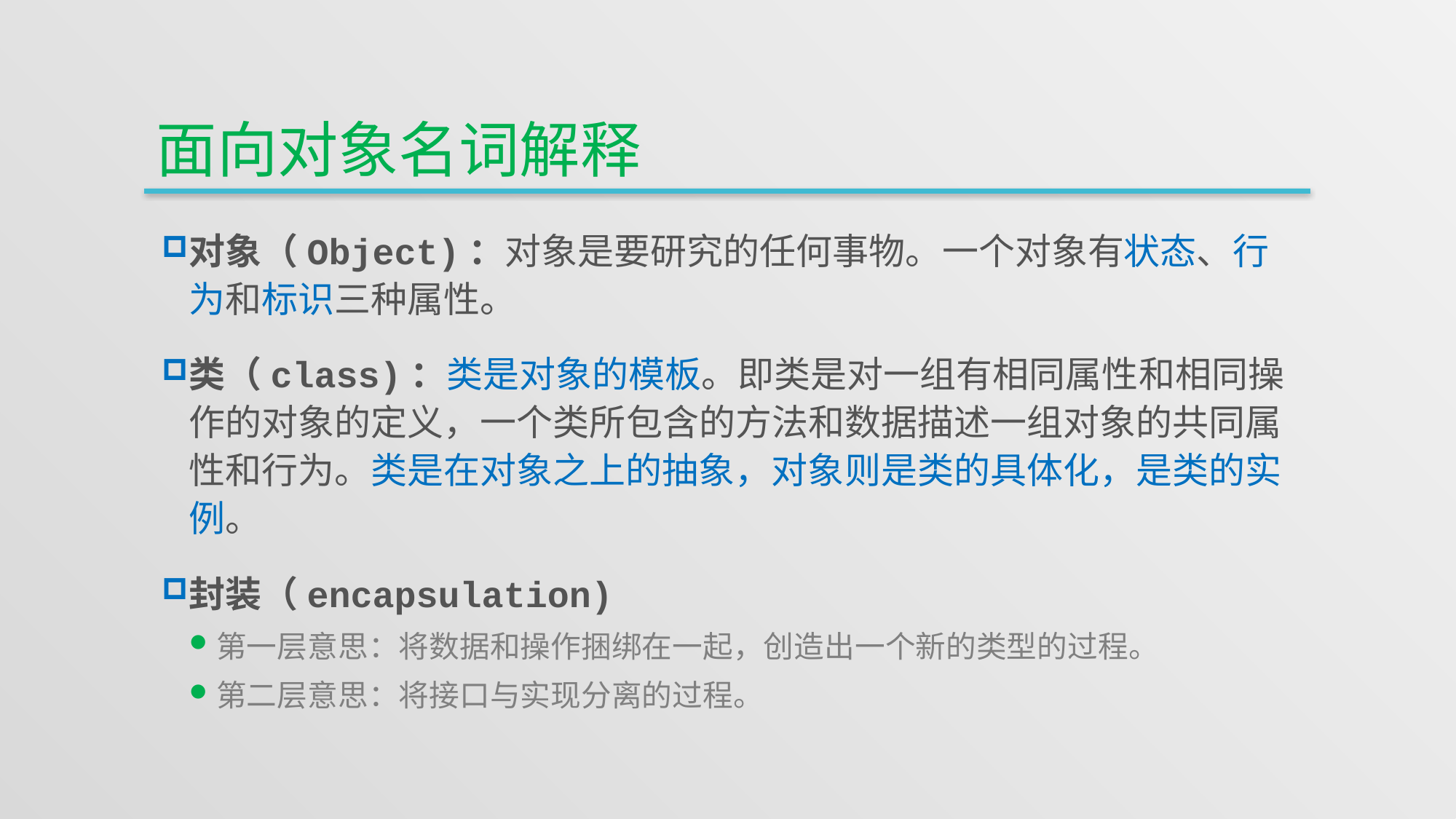

# 面向对象名词解释
对象（Object)：对象是要研究的任何事物。一个对象有状态、行为和标识三种属性。
类（class)：类是对象的模板。即类是对一组有相同属性和相同操作的对象的定义，一个类所包含的方法和数据描述一组对象的共同属性和行为。类是在对象之上的抽象，对象则是类的具体化，是类的实例。
封装（encapsulation)
第一层意思：将数据和操作捆绑在一起，创造出一个新的类型的过程。
第二层意思：将接口与实现分离的过程。